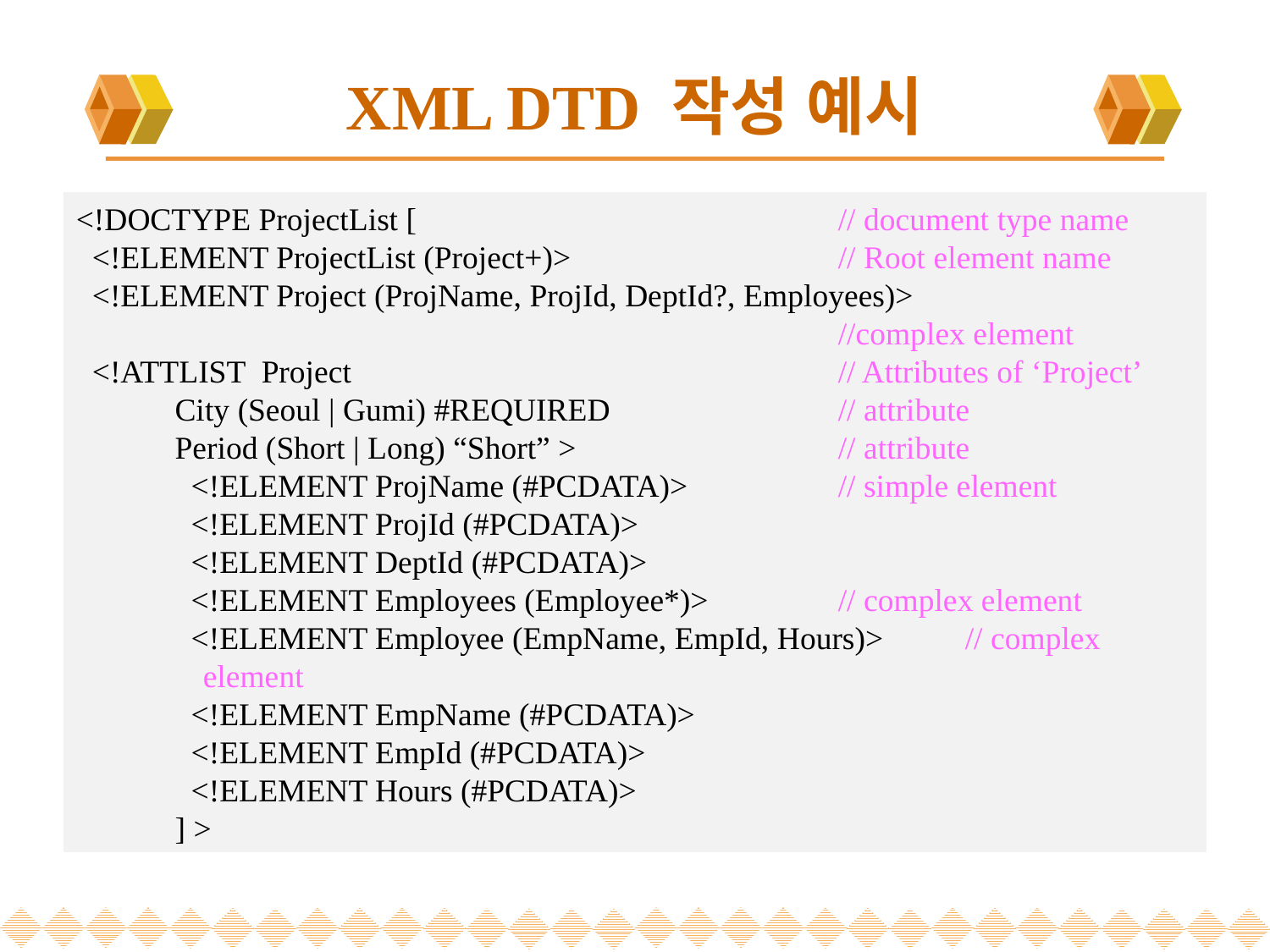

# XML DTD 작성 예시
<!DOCTYPE ProjectList [				// document type name
  <!ELEMENT ProjectList (Project+)>			// Root element name
  <!ELEMENT Project (ProjName, ProjId, DeptId?, Employees)>
						//complex element
  <!ATTLIST  Project				// Attributes of ‘Project’
City (Seoul | Gumi) #REQUIRED		// attribute
Period (Short | Long) “Short” >			// attribute
  <!ELEMENT ProjName (#PCDATA)>		// simple element
  <!ELEMENT ProjId (#PCDATA)>
  <!ELEMENT DeptId (#PCDATA)>
  <!ELEMENT Employees (Employee*)>		// complex element
  <!ELEMENT Employee (EmpName, EmpId, Hours)>	// complex element
  <!ELEMENT EmpName (#PCDATA)>
  <!ELEMENT EmpId (#PCDATA)>
  <!ELEMENT Hours (#PCDATA)>
] >